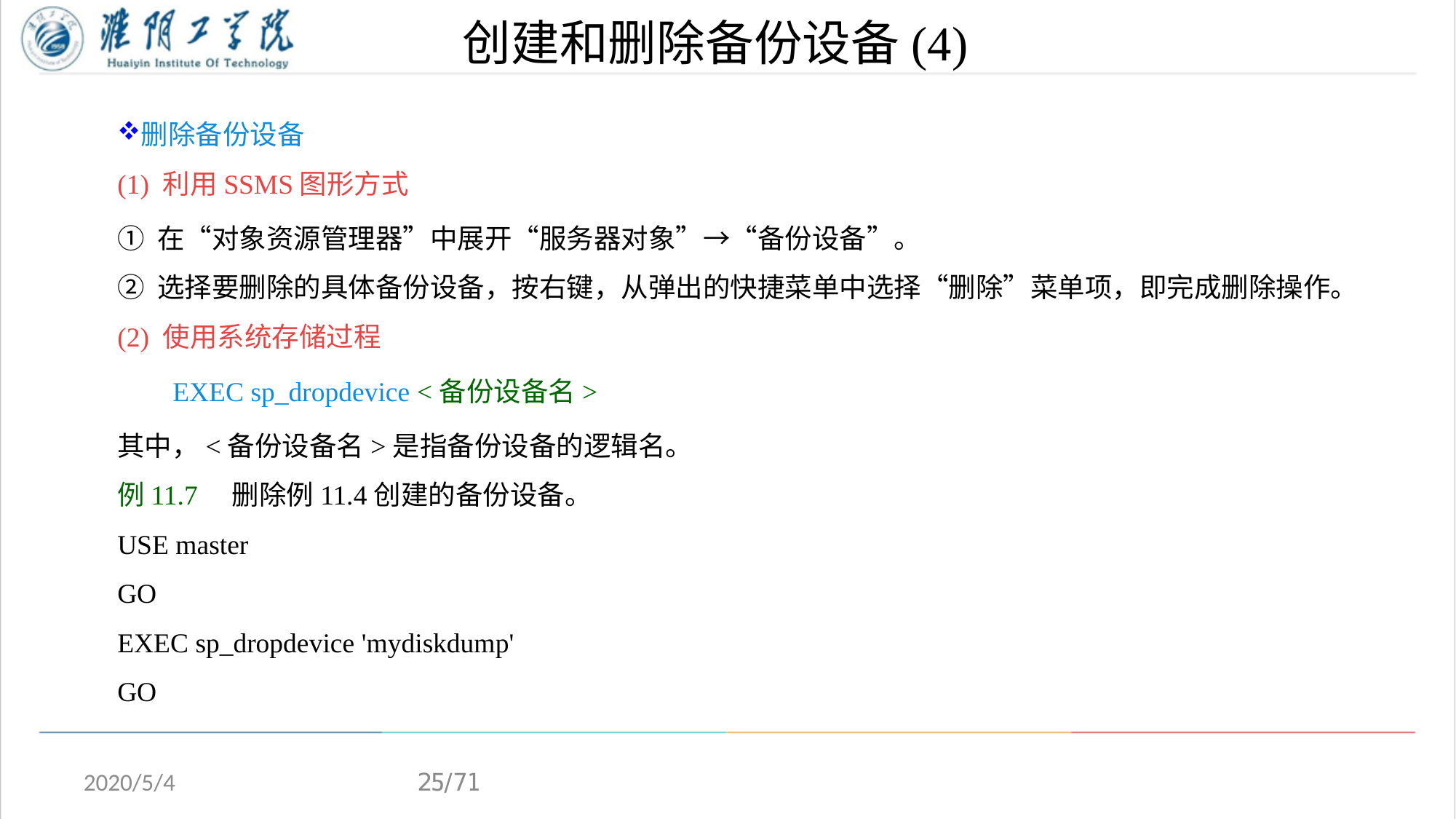

# 创建和删除备份设备(4)
删除备份设备
(1) 利用SSMS图形方式
① 在“对象资源管理器”中展开“服务器对象”→“备份设备”。
② 选择要删除的具体备份设备，按右键，从弹出的快捷菜单中选择“删除”菜单项，即完成删除操作。
(2) 使用系统存储过程
        EXEC sp_dropdevice <备份设备名>
其中，<备份设备名>是指备份设备的逻辑名。
例11.7    删除例11.4创建的备份设备。
USE master
GO
EXEC sp_dropdevice 'mydiskdump'
GO
25/71
2020/5/4